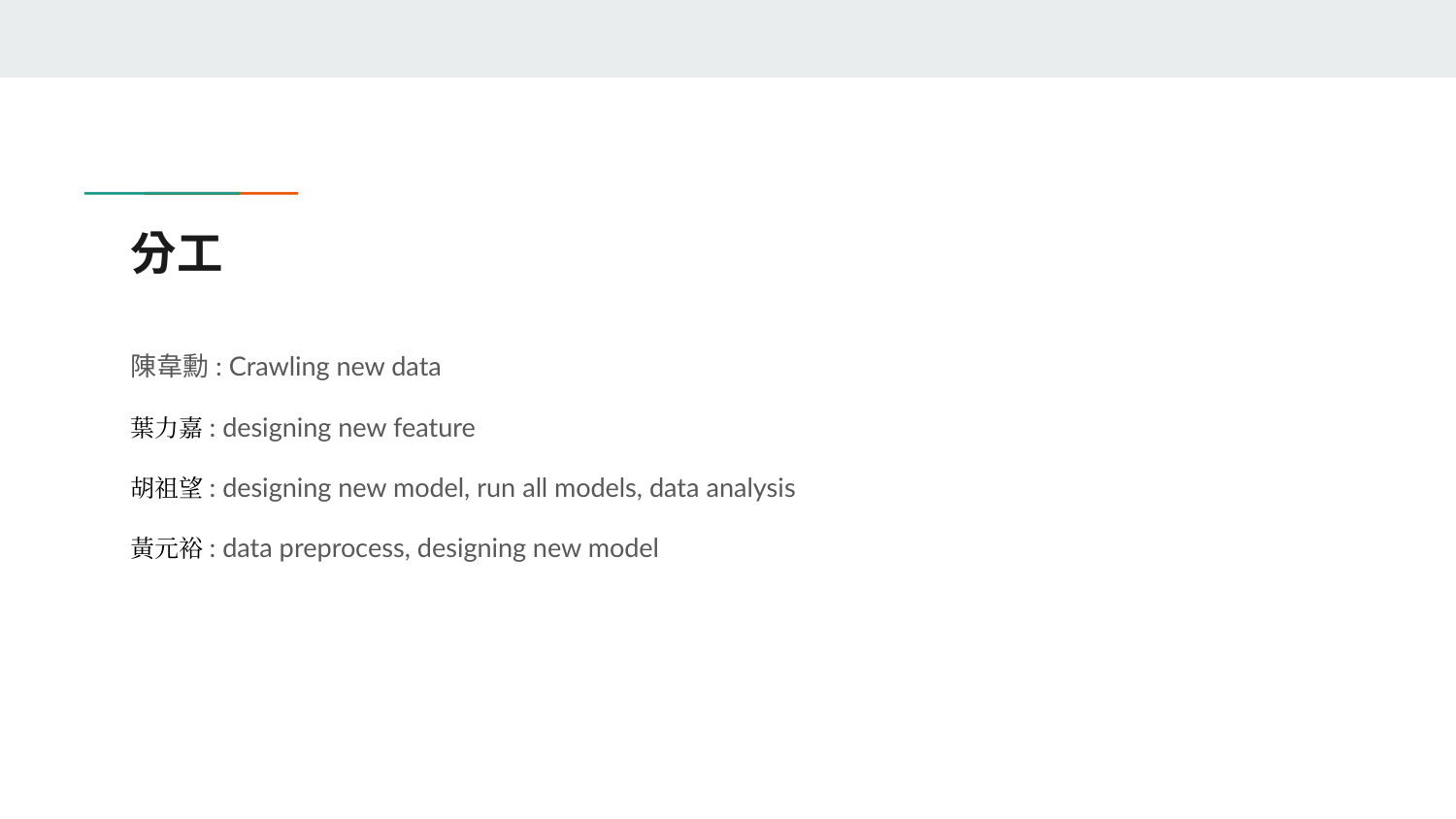

# 分工
陳韋勳: Crawling new data
葉力嘉: designing new feature
胡祖望: designing new model, run all models, data analysis
黃元裕: data preprocess, designing new model